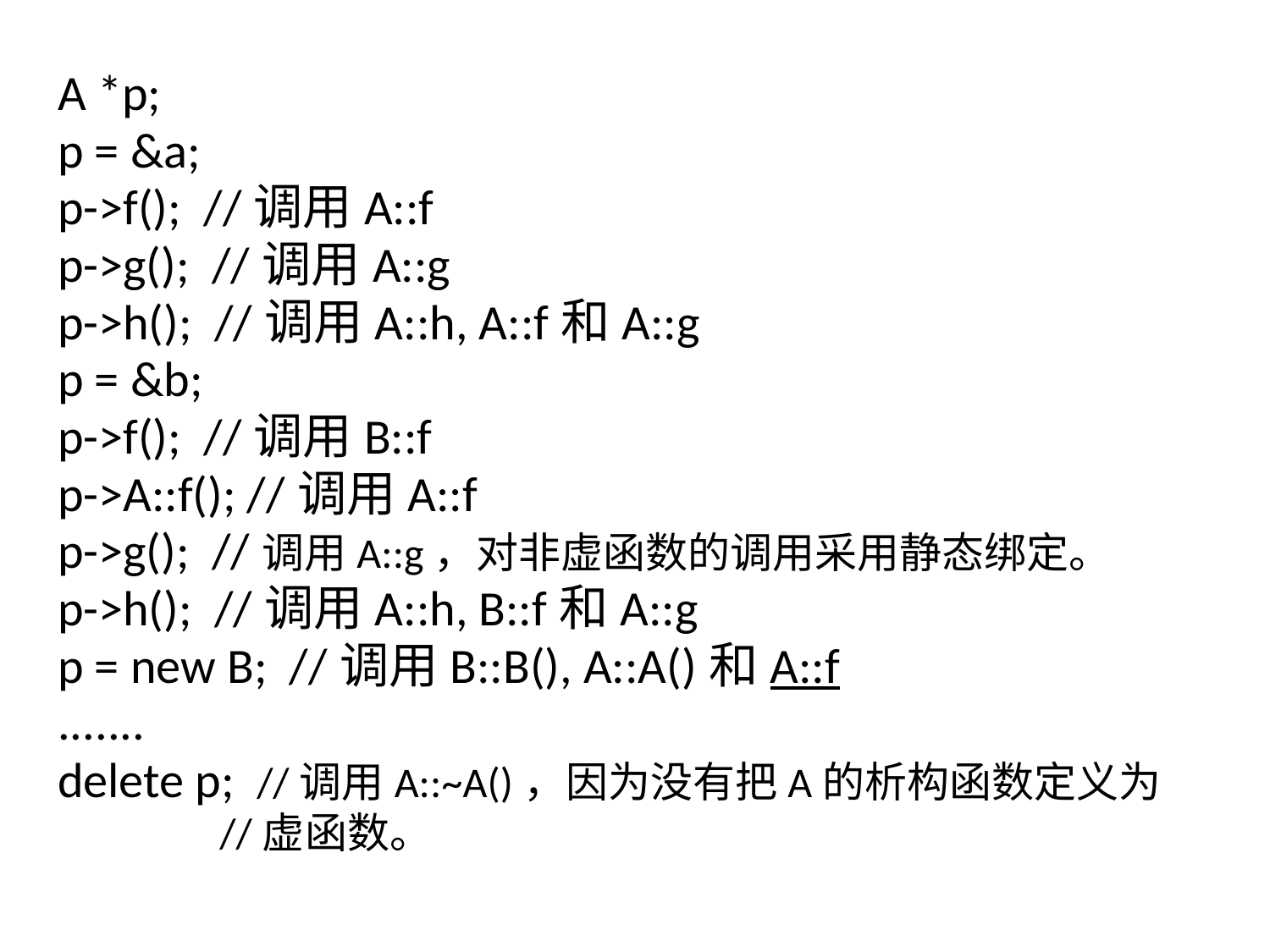

A *p;
p = &a;
p->f();  //调用A::f
p->g();  //调用A::g
p->h();  //调用A::h, A::f和A::g
p = &b;
p->f();  //调用B::f
p->A::f(); //调用A::f
p->g();  //调用A::g，对非虚函数的调用采用静态绑定。
p->h();  //调用A::h, B::f和A::g
p = new B;  //调用B::B(), A::A()和A::f
.......
delete p;  //调用A::~A()，因为没有把A的析构函数定义为
                 //虚函数。